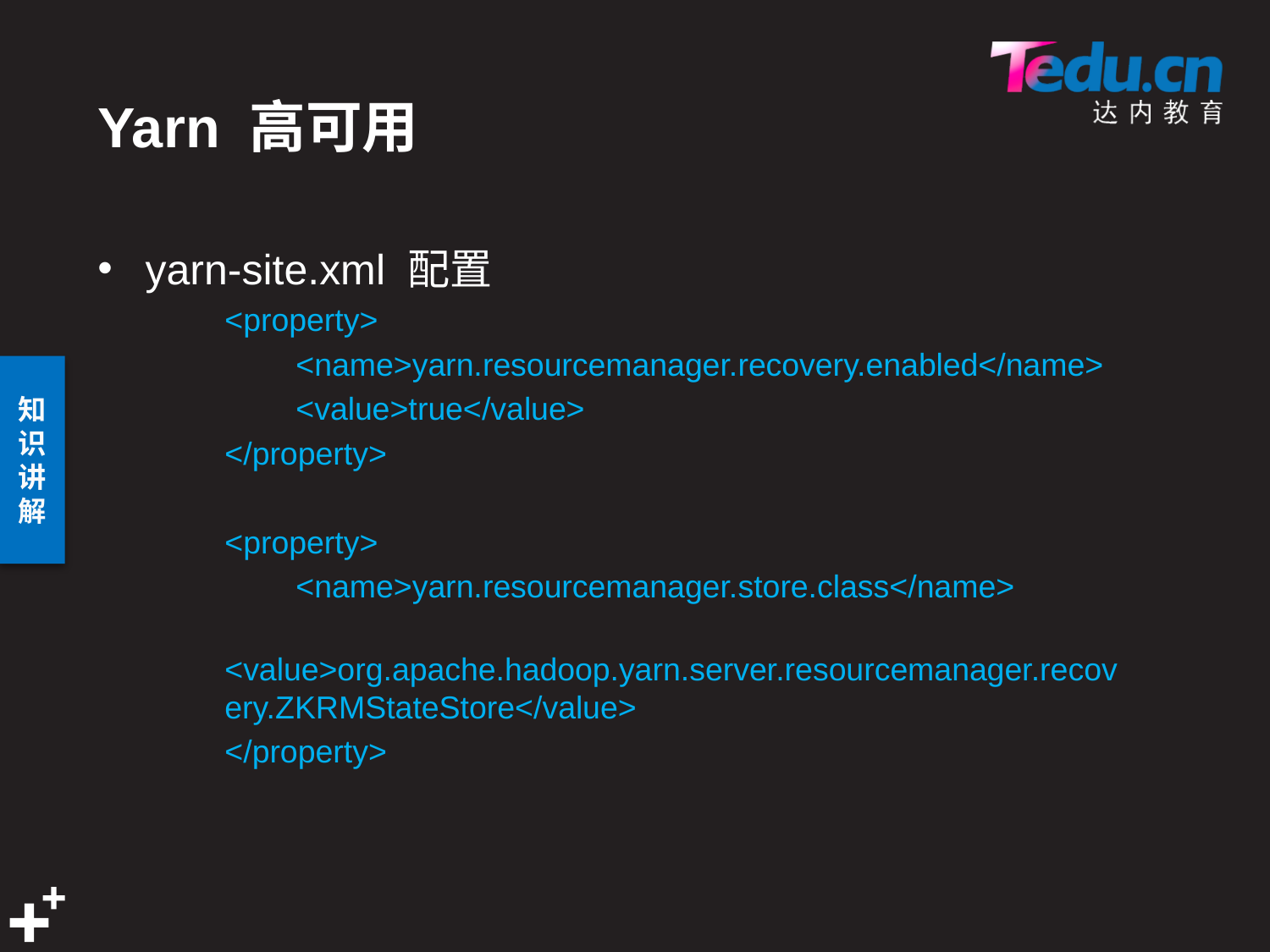

# Yarn 高可用
yarn-site.xml 配置
<property>
        <name>yarn.resourcemanager.recovery.enabled</name>
        <value>true</value>
</property>

<property>
        <name>yarn.resourcemanager.store.class</name>
        <value>org.apache.hadoop.yarn.server.resourcemanager.recovery.ZKRMStateStore</value>
</property>